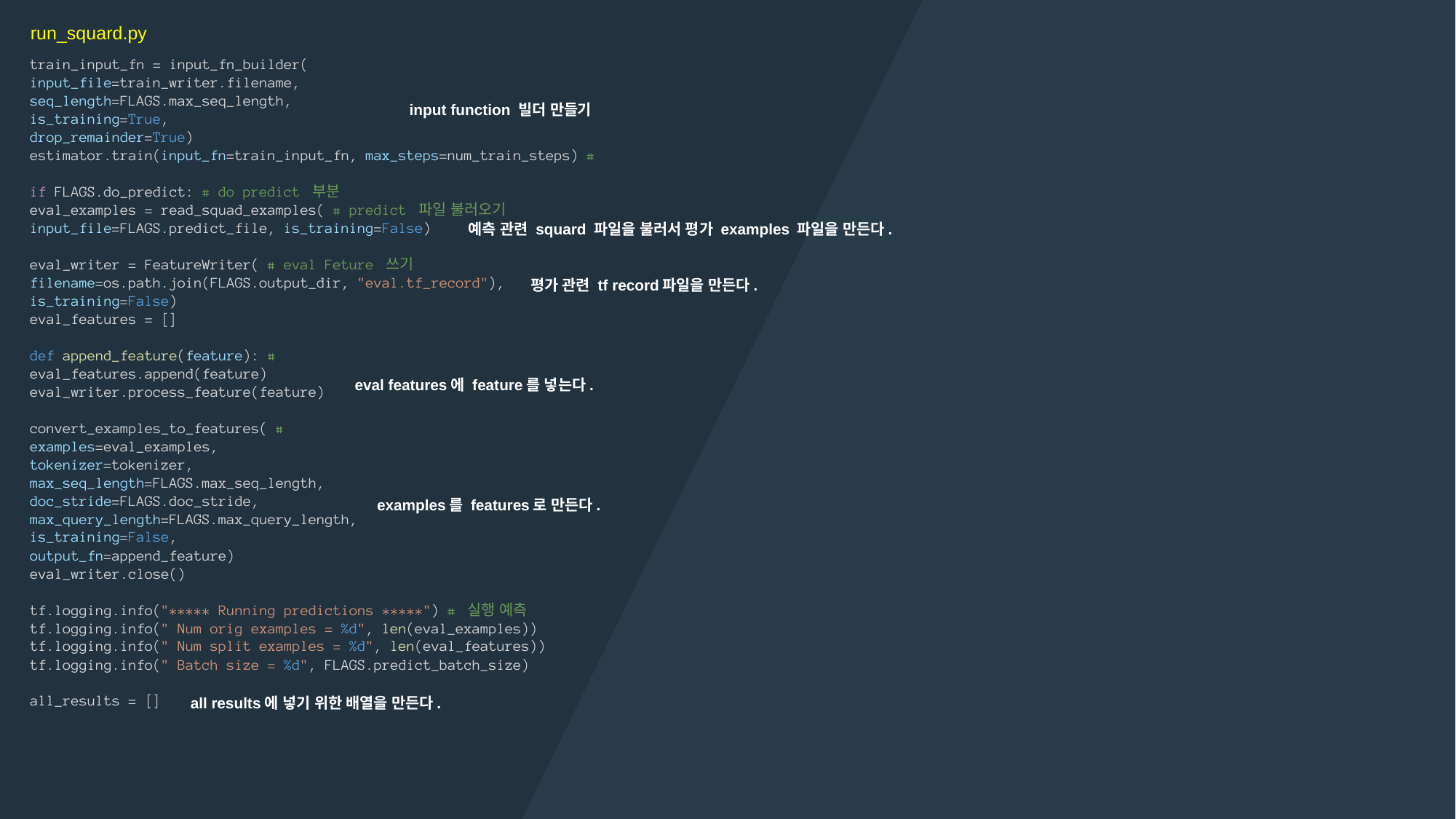

run_squard.py
train_input_fn = input_fn_builder(
input_file=train_writer.filename,
seq_length=FLAGS.max_seq_length,
is_training=True,
drop_remainder=True)
estimator.train(input_fn=train_input_fn, max_steps=num_train_steps) #
if FLAGS.do_predict: # do predict 부분
eval_examples = read_squad_examples( # predict 파일 불러오기
input_file=FLAGS.predict_file, is_training=False)
eval_writer = FeatureWriter( # eval Feture 쓰기
filename=os.path.join(FLAGS.output_dir, "eval.tf_record"),
is_training=False)
eval_features = []
def append_feature(feature): #
eval_features.append(feature)
eval_writer.process_feature(feature)
convert_examples_to_features( #
examples=eval_examples,
tokenizer=tokenizer,
max_seq_length=FLAGS.max_seq_length,
doc_stride=FLAGS.doc_stride,
max_query_length=FLAGS.max_query_length,
is_training=False,
output_fn=append_feature)
eval_writer.close()
tf.logging.info("***** Running predictions *****") # 실행 예측
tf.logging.info(" Num orig examples = %d", len(eval_examples))
tf.logging.info(" Num split examples = %d", len(eval_features))
tf.logging.info(" Batch size = %d", FLAGS.predict_batch_size)
all_results = []

input function 빌더 만들기
예측 관련 squard 파일을 불러서 평가 examples 파일을 만든다.
평가 관련 tf record파일을 만든다.
eval features에 feature를 넣는다.
examples를 features로 만든다.
all results에 넣기 위한 배열을 만든다.